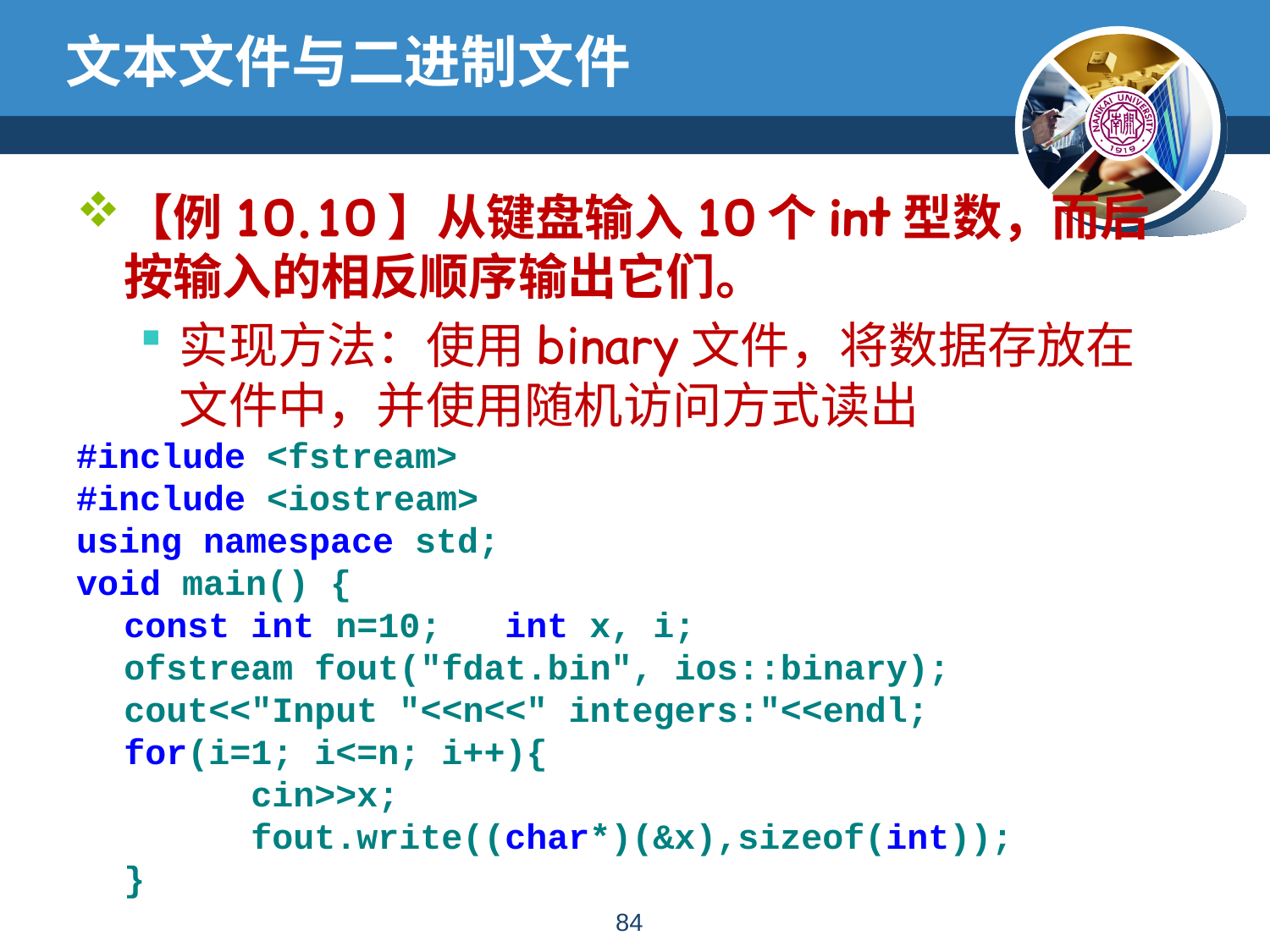

# 文本文件与二进制文件
【例10.10】从键盘输入10个int型数，而后按输入的相反顺序输出它们。
实现方法：使用binary文件，将数据存放在文件中，并使用随机访问方式读出
#include <fstream>
#include <iostream>
using namespace std;
void main() {
	const int n=10;	int x, i;
	ofstream fout("fdat.bin", ios::binary);
	cout<<"Input "<<n<<" integers:"<<endl;
	for(i=1; i<=n; i++){
		cin>>x;
		fout.write((char*)(&x),sizeof(int));
	}
84